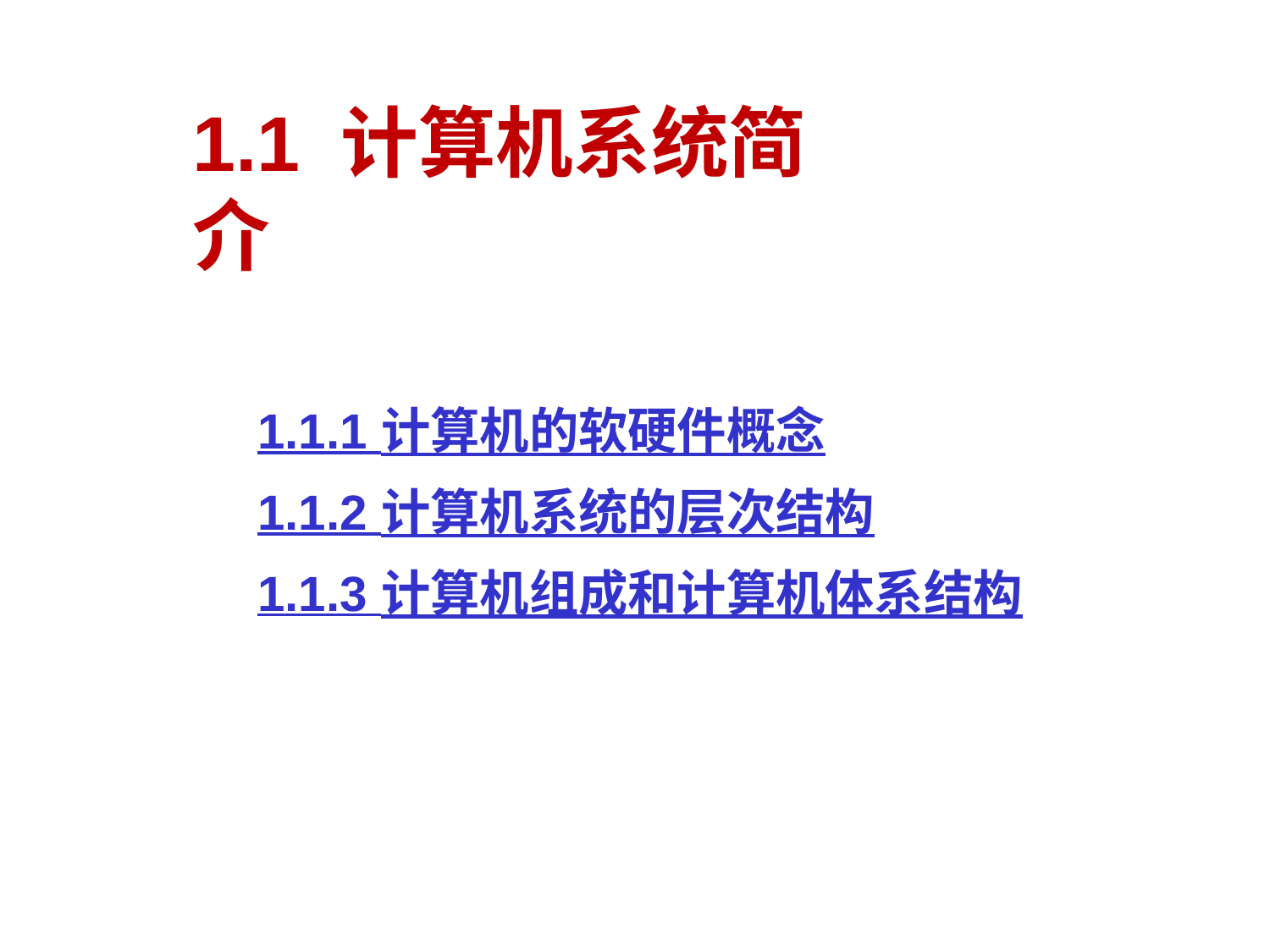

# 1.1 计算机系统简介
1.1.1 计算机的软硬件概念
1.1.2 计算机系统的层次结构
1.1.3 计算机组成和计算机体系结构